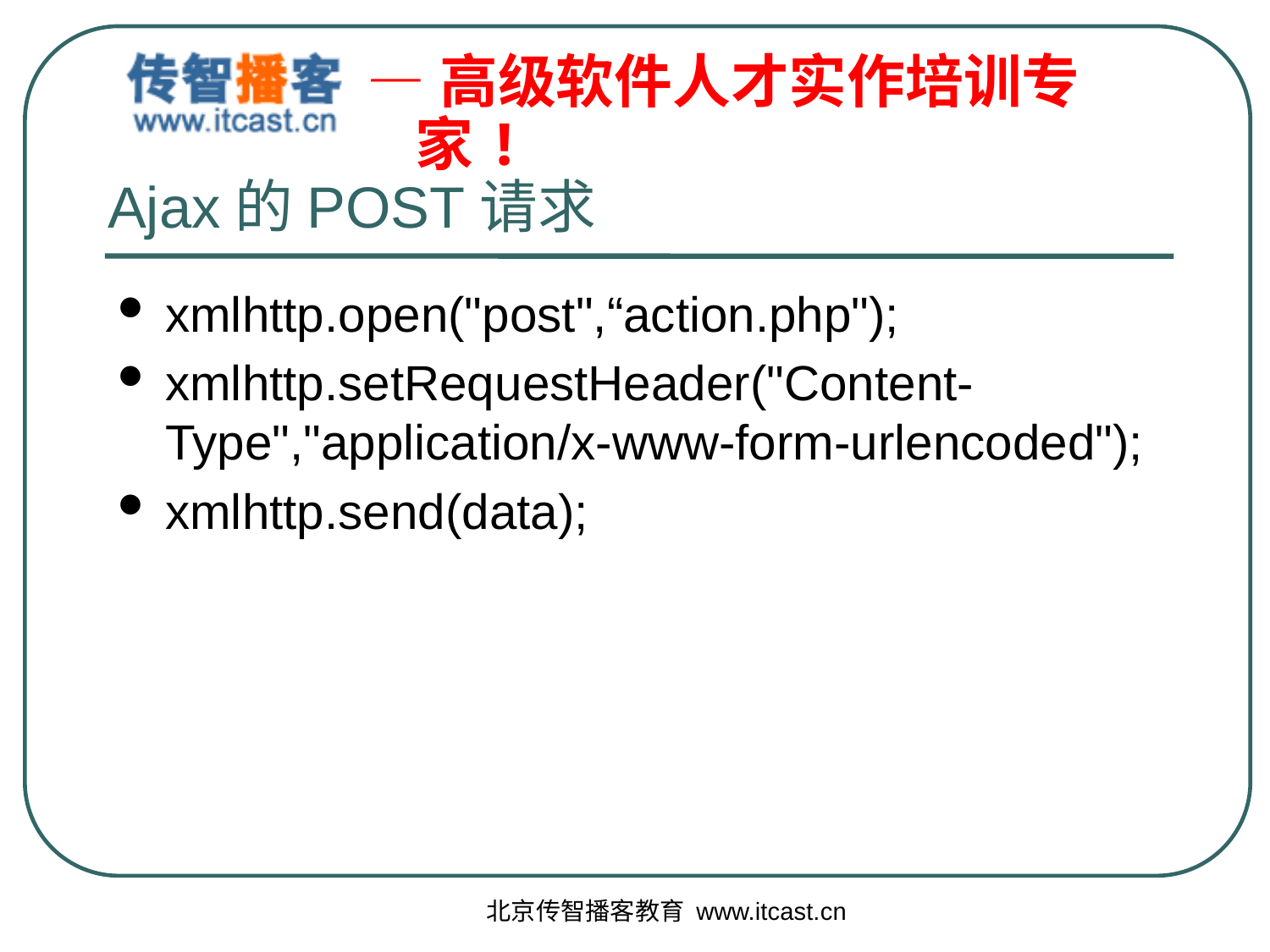

# Ajax的POST请求
xmlhttp.open("post",“action.php");
xmlhttp.setRequestHeader("Content-Type","application/x-www-form-urlencoded");
xmlhttp.send(data);
北京传智播客教育 www.itcast.cn